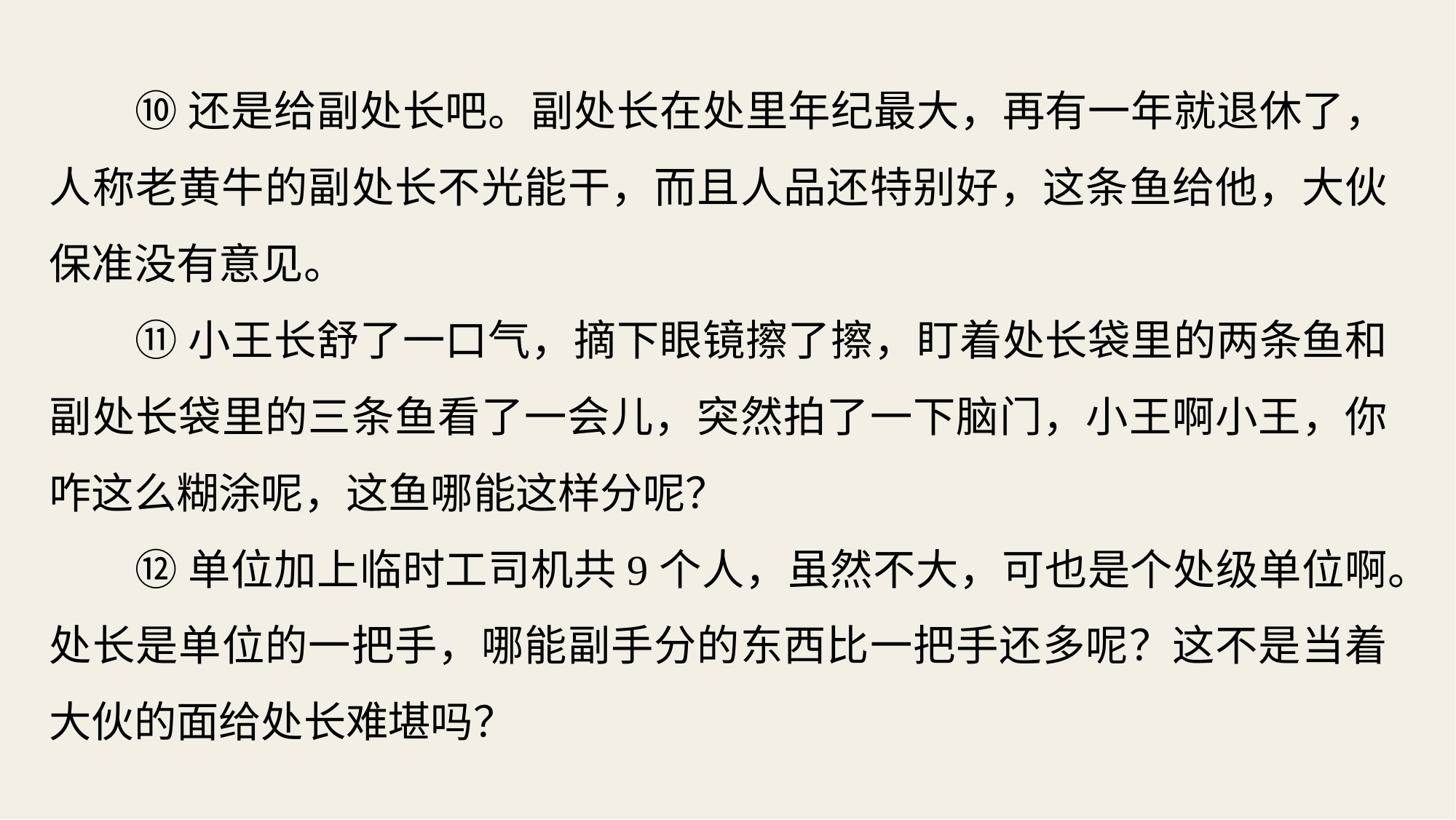

⑩还是给副处长吧。副处长在处里年纪最大，再有一年就退休了，人称老黄牛的副处长不光能干，而且人品还特别好，这条鱼给他，大伙保准没有意见。
⑪小王长舒了一口气，摘下眼镜擦了擦，盯着处长袋里的两条鱼和副处长袋里的三条鱼看了一会儿，突然拍了一下脑门，小王啊小王，你咋这么糊涂呢，这鱼哪能这样分呢？
⑫单位加上临时工司机共9个人，虽然不大，可也是个处级单位啊。处长是单位的一把手，哪能副手分的东西比一把手还多呢？这不是当着大伙的面给处长难堪吗？